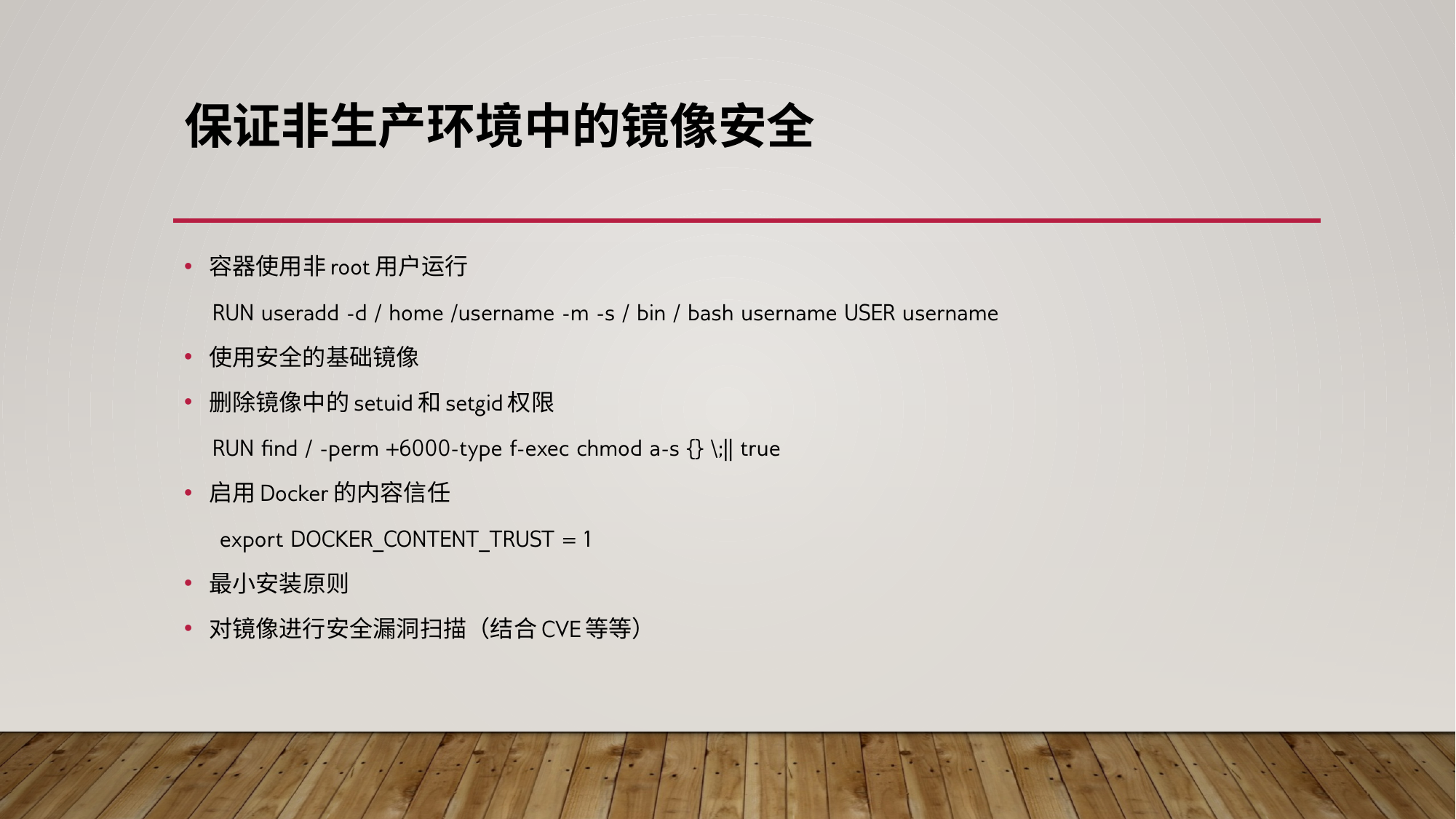

# 保证非生产环境中的镜像安全
容器使用非root用户运行
    RUN useradd -d / home /username -m -s / bin / bash username USER username
使用安全的基础镜像
删除镜像中的setuid和setgid权限
    RUN find / -perm +6000-type f-exec chmod a-s {} \;|| true
启用Docker的内容信任
     export DOCKER_CONTENT_TRUST = 1
最小安装原则
对镜像进行安全漏洞扫描（结合CVE等等）